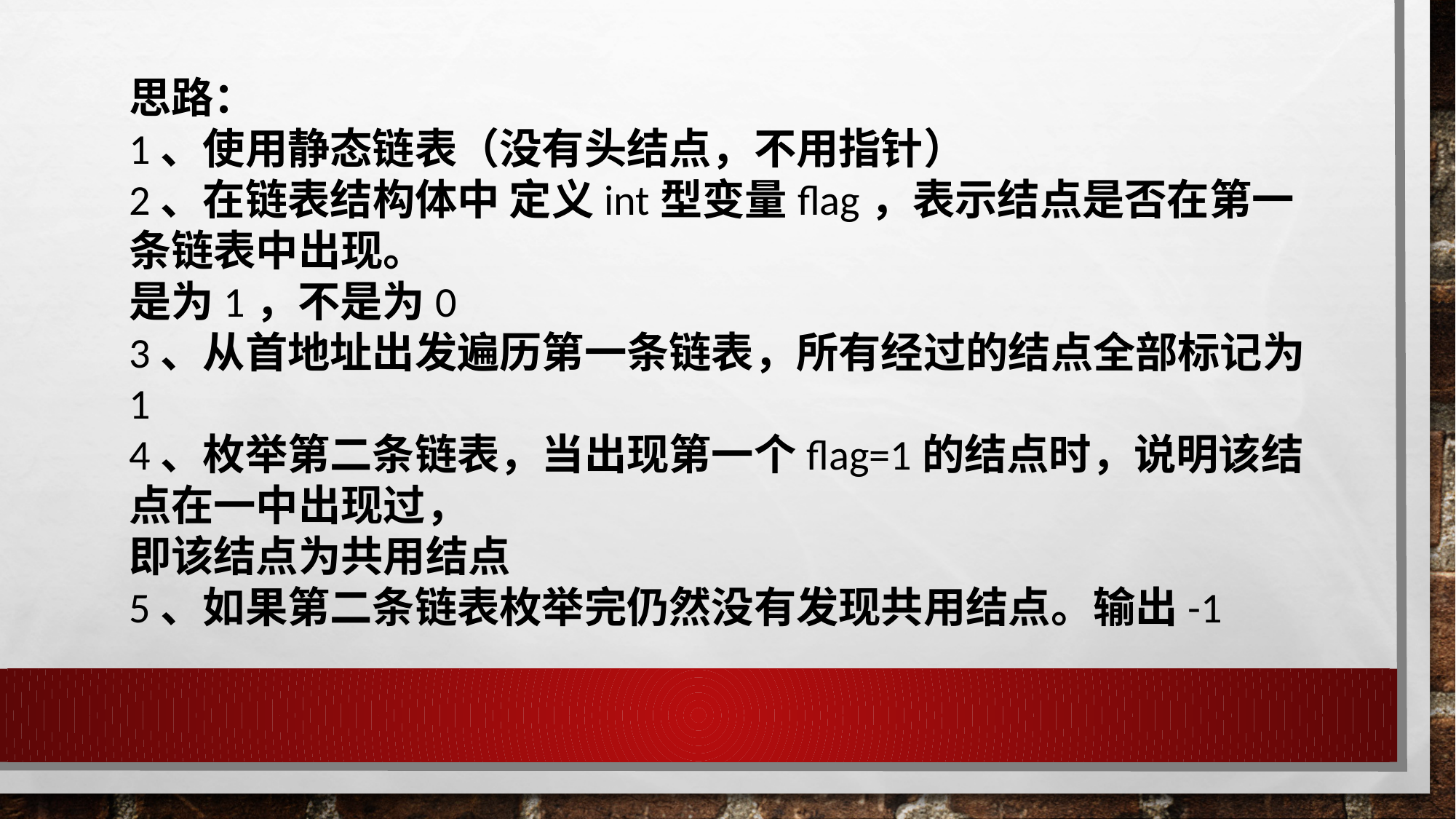

思路：
1、使用静态链表（没有头结点，不用指针）
2、在链表结构体中 定义int型变量flag，表示结点是否在第一条链表中出现。
是为1，不是为0
3、从首地址出发遍历第一条链表，所有经过的结点全部标记为1
4、枚举第二条链表，当出现第一个flag=1的结点时，说明该结点在一中出现过，
即该结点为共用结点
5、如果第二条链表枚举完仍然没有发现共用结点。输出-1